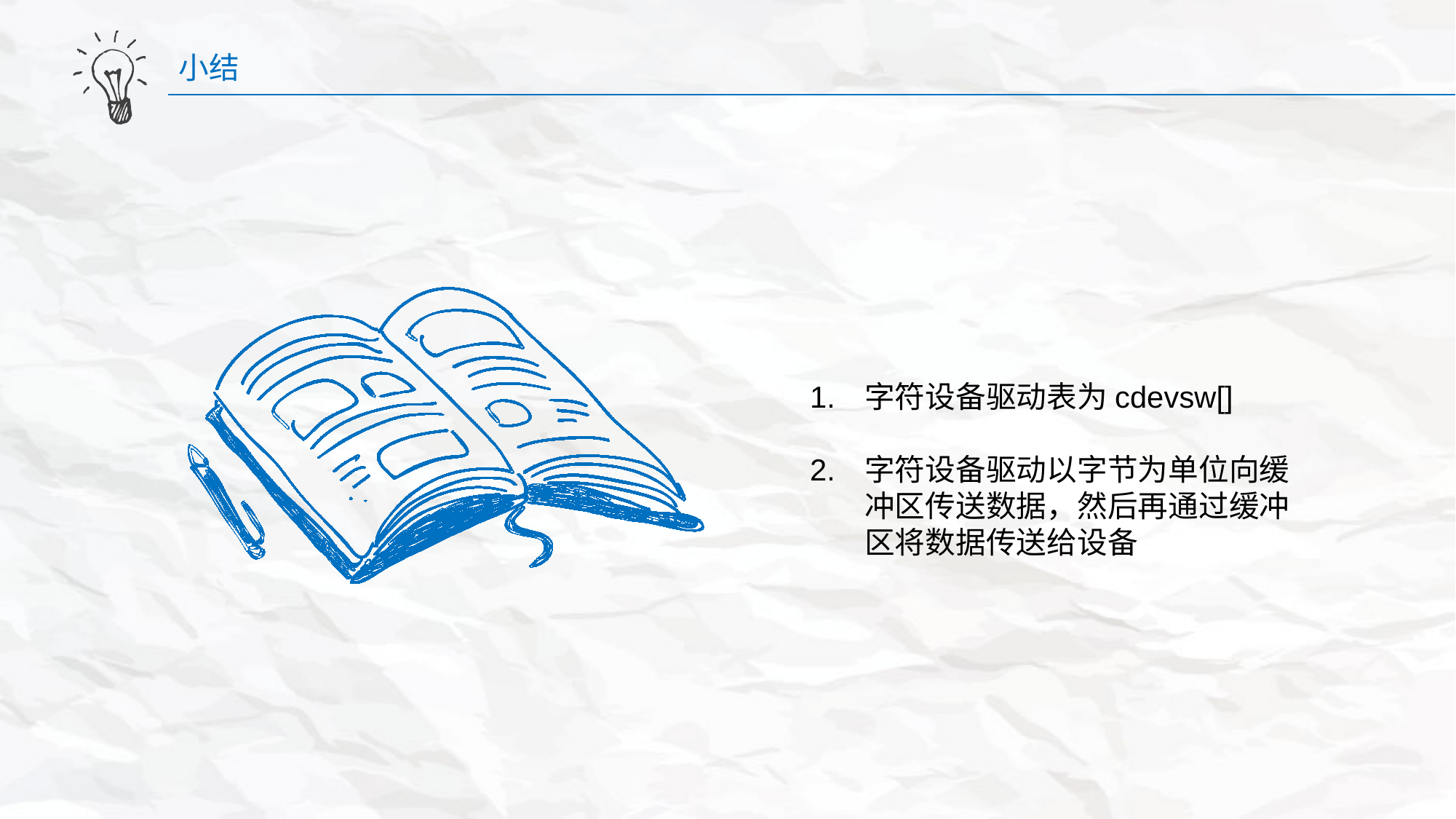

小结

字符设备驱动表为cdevsw[]

字符设备驱动以字节为单位向缓冲区传送数据，然后再通过缓冲区将数据传送给设备